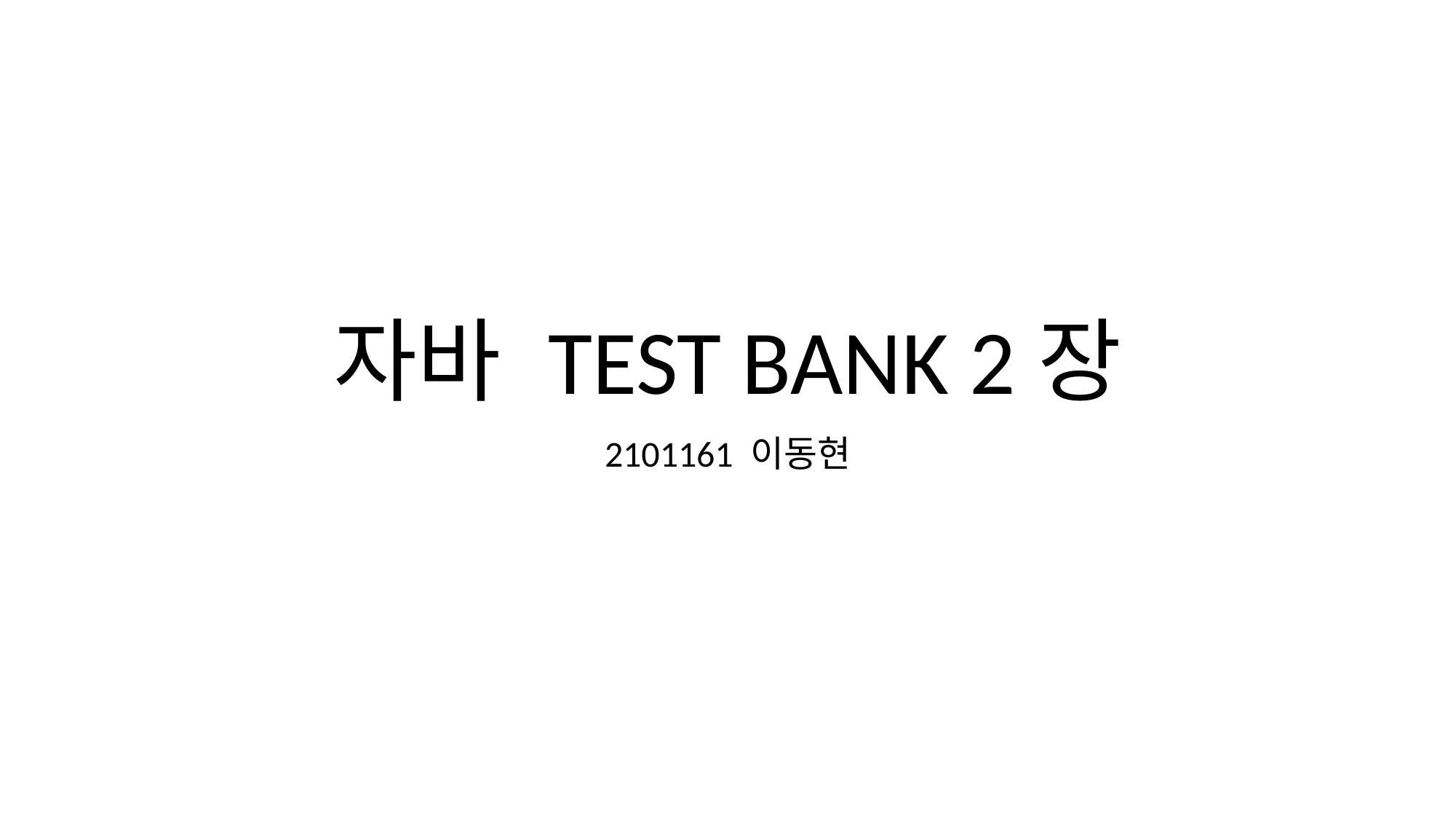

# 자바 TEST BANK 2장
2101161 이동현